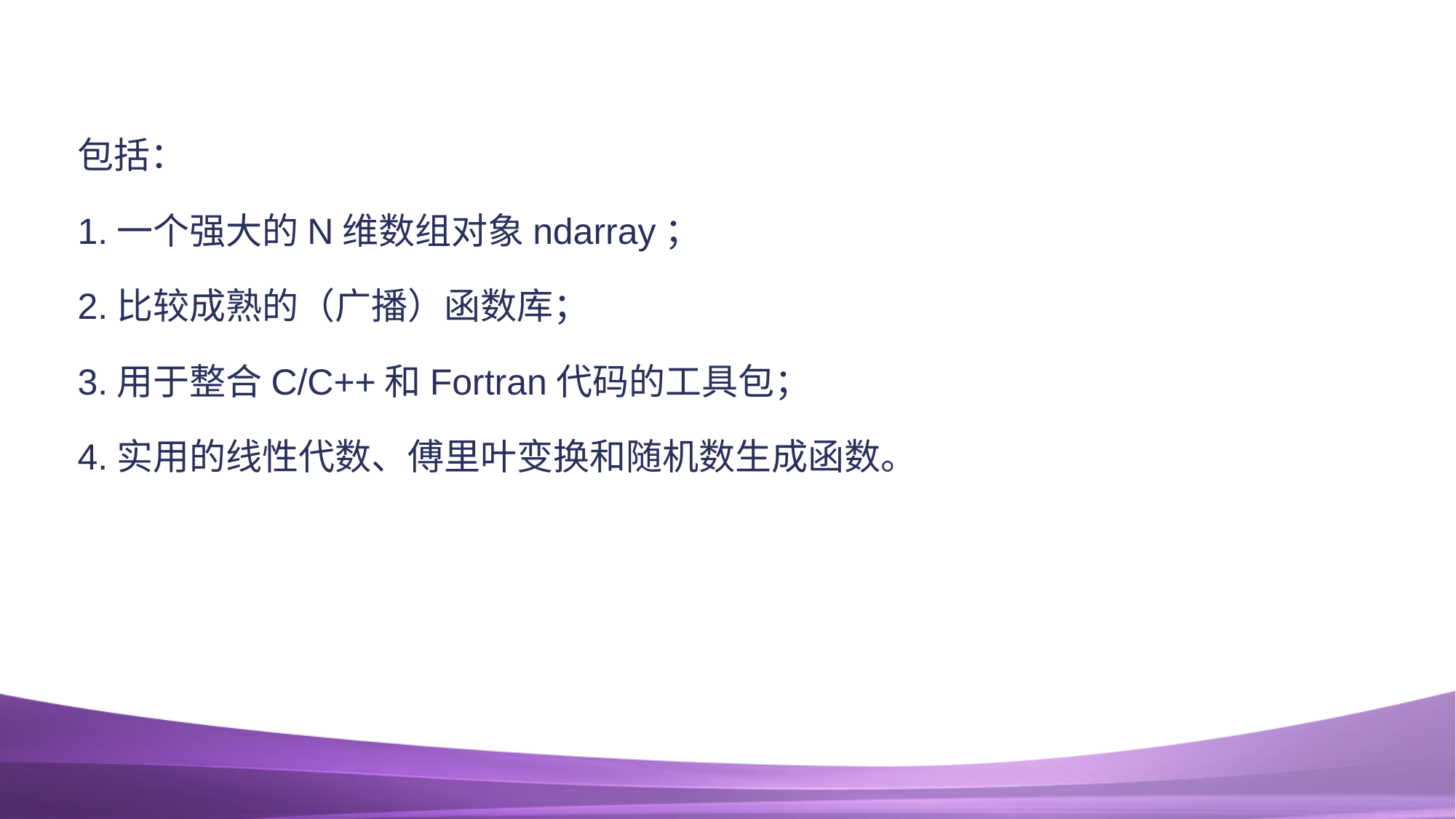

包括：
1.一个强大的N维数组对象ndarray；
2.比较成熟的（广播）函数库；
3.用于整合C/C++和Fortran代码的工具包；
4.实用的线性代数、傅里叶变换和随机数生成函数。